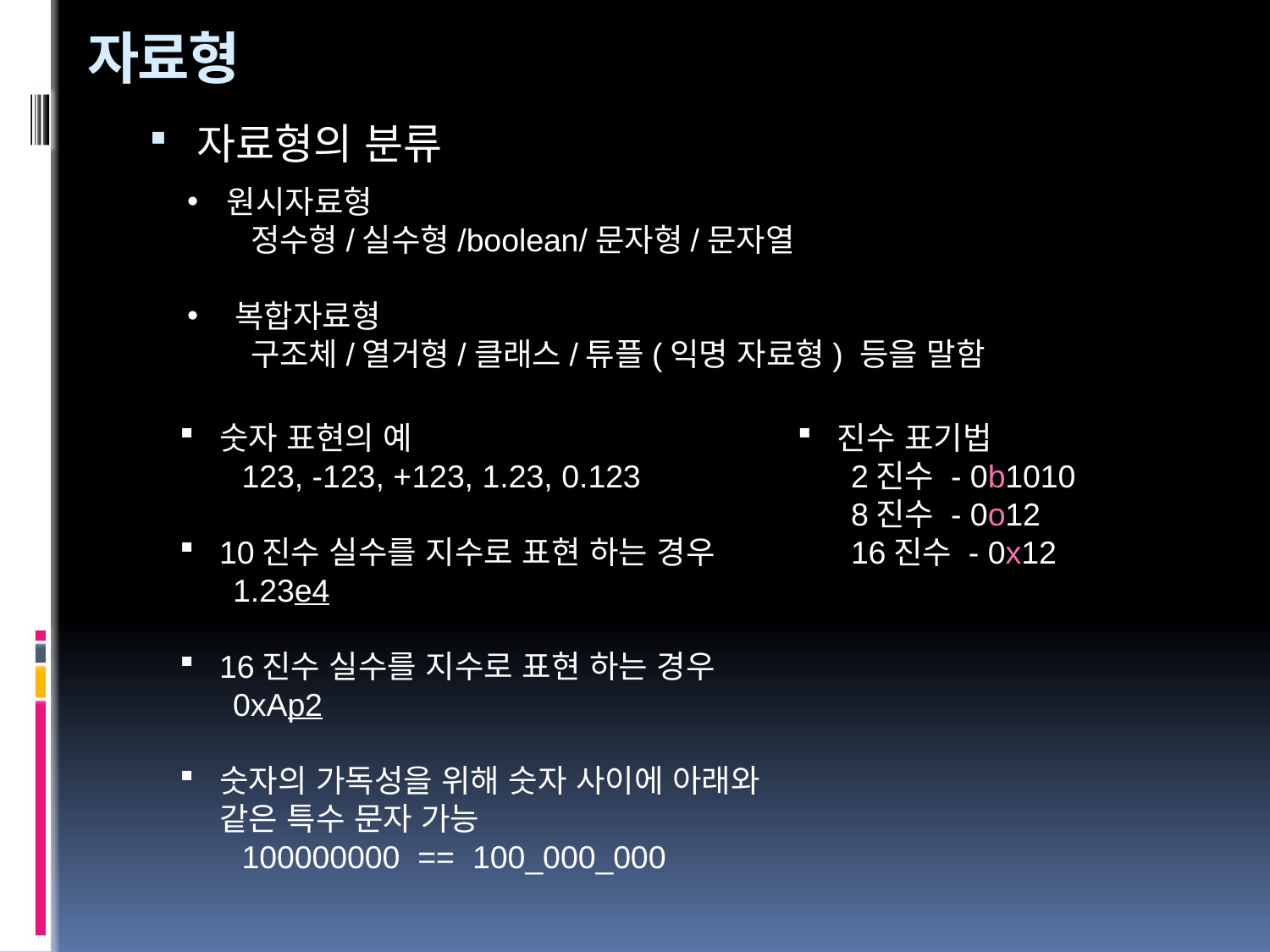

# 자료형
자료형의 분류
원시자료형
정수형/실수형/boolean/문자형/문자열

복합자료형
구조체/열거형/클래스/튜플(익명 자료형) 등을 말함

진수 표기법
      2진수 - 0b1010
      8진수 - 0o12
      16진수 - 0x12
숫자 표현의 예
       123, -123, +123, 1.23, 0.123

10진수 실수를 지수로 표현 하는 경우
      1.23e4

16진수 실수를 지수로 표현 하는 경우
      0xAp2

숫자의 가독성을 위해 숫자 사이에 아래와 같은 특수 문자 가능
       100000000  ==  100_000_000